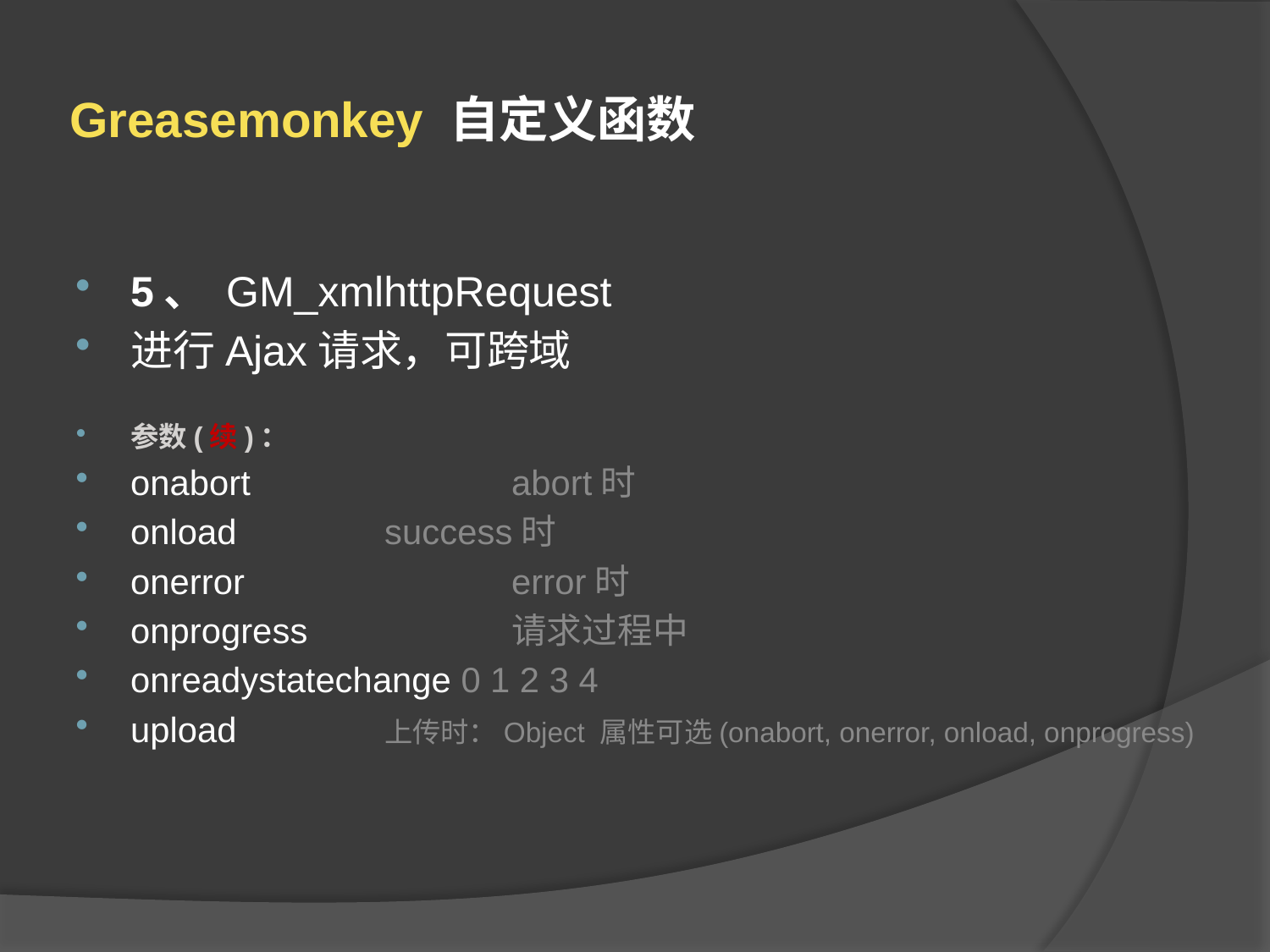

# Greasemonkey 自定义函数
5、 GM_xmlhttpRequest
进行Ajax请求，可跨域

参数(续)：
onabort   		abort时
onload  		success时
onerror  		error时
onprogress 		请求过程中
onreadystatechange 0 1 2 3 4
upload 		上传时：Object 属性可选(onabort, onerror, onload, onprogress)